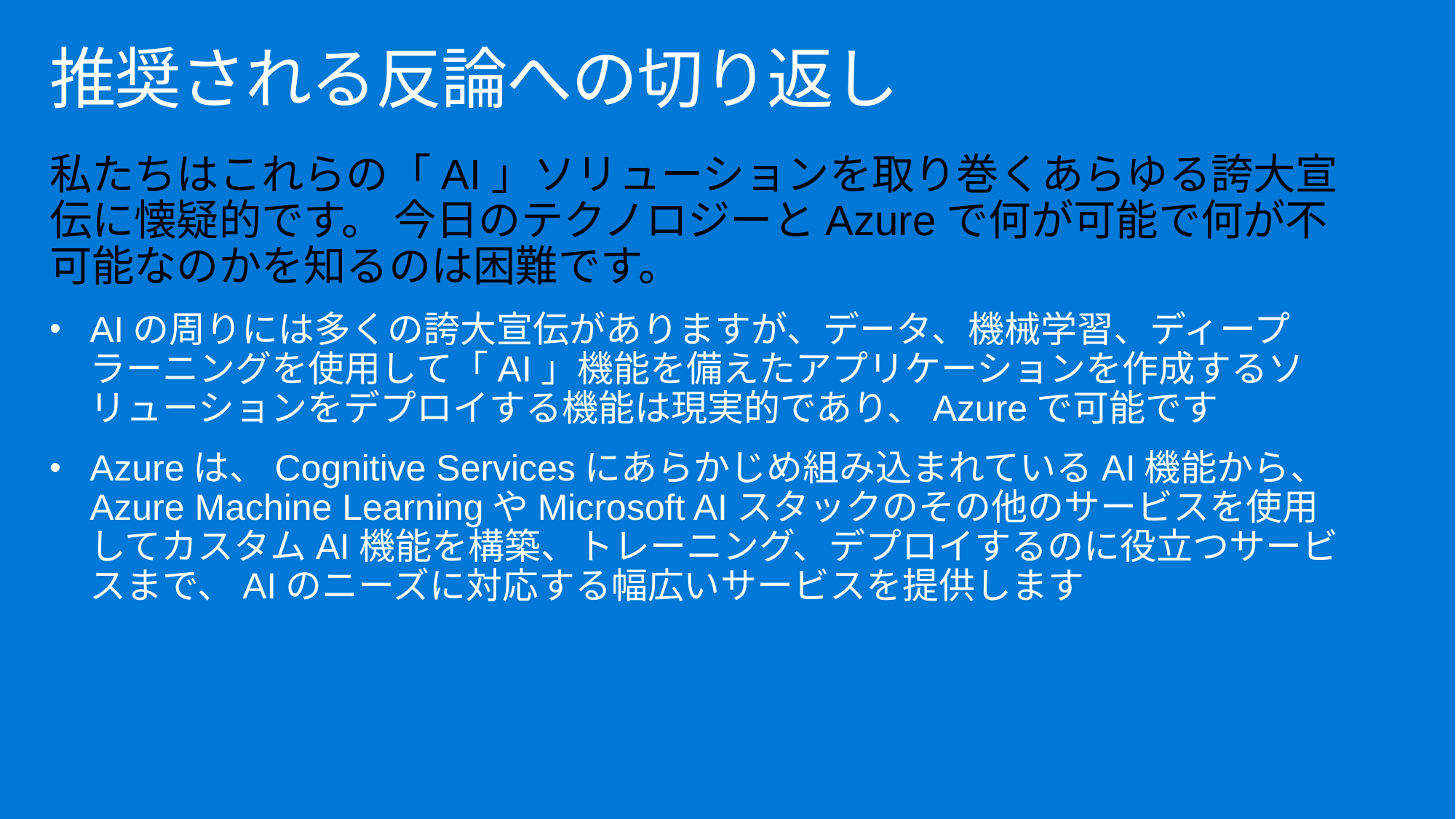

# 推奨される反論への切り返し
私たちはこれらの「AI」ソリューションを取り巻くあらゆる誇大宣伝に懐疑的です。 今日のテクノロジーとAzureで何が可能で何が不可能なのかを知るのは困難です。
AIの周りには多くの誇大宣伝がありますが、データ、機械学習、ディープラーニングを使用して「AI」機能を備えたアプリケーションを作成するソリューションをデプロイする機能は現実的であり、Azureで可能です
Azureは、Cognitive Servicesにあらかじめ組み込まれているAI機能から、Azure Machine LearningやMicrosoft AIスタックのその他のサービスを使用してカスタムAI機能を構築、トレーニング、デプロイするのに役立つサービスまで、AIのニーズに対応する幅広いサービスを提供します